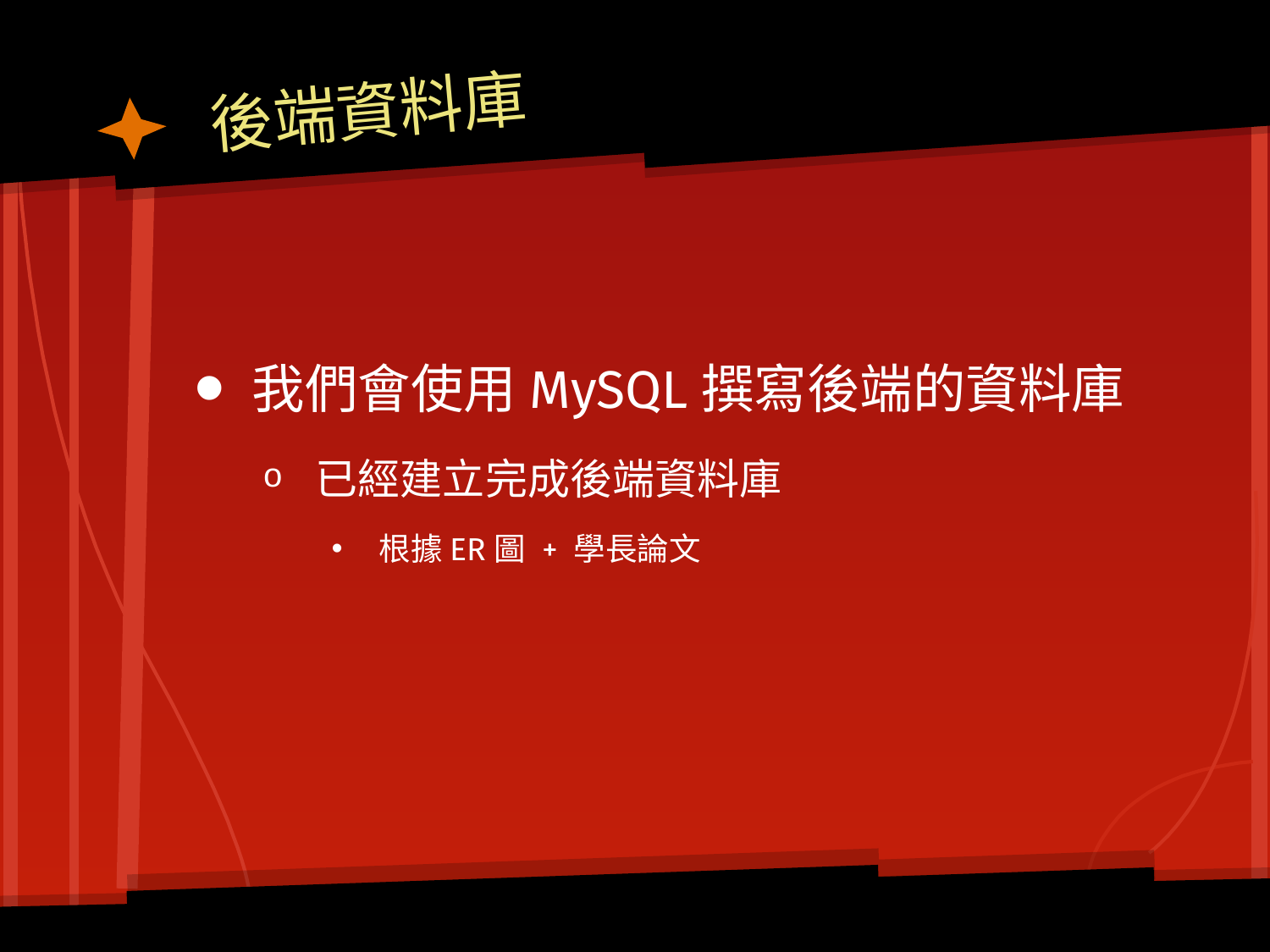

# 後端資料庫
我們會使用MySQL撰寫後端的資料庫
已經建立完成後端資料庫
根據ER圖 + 學長論文